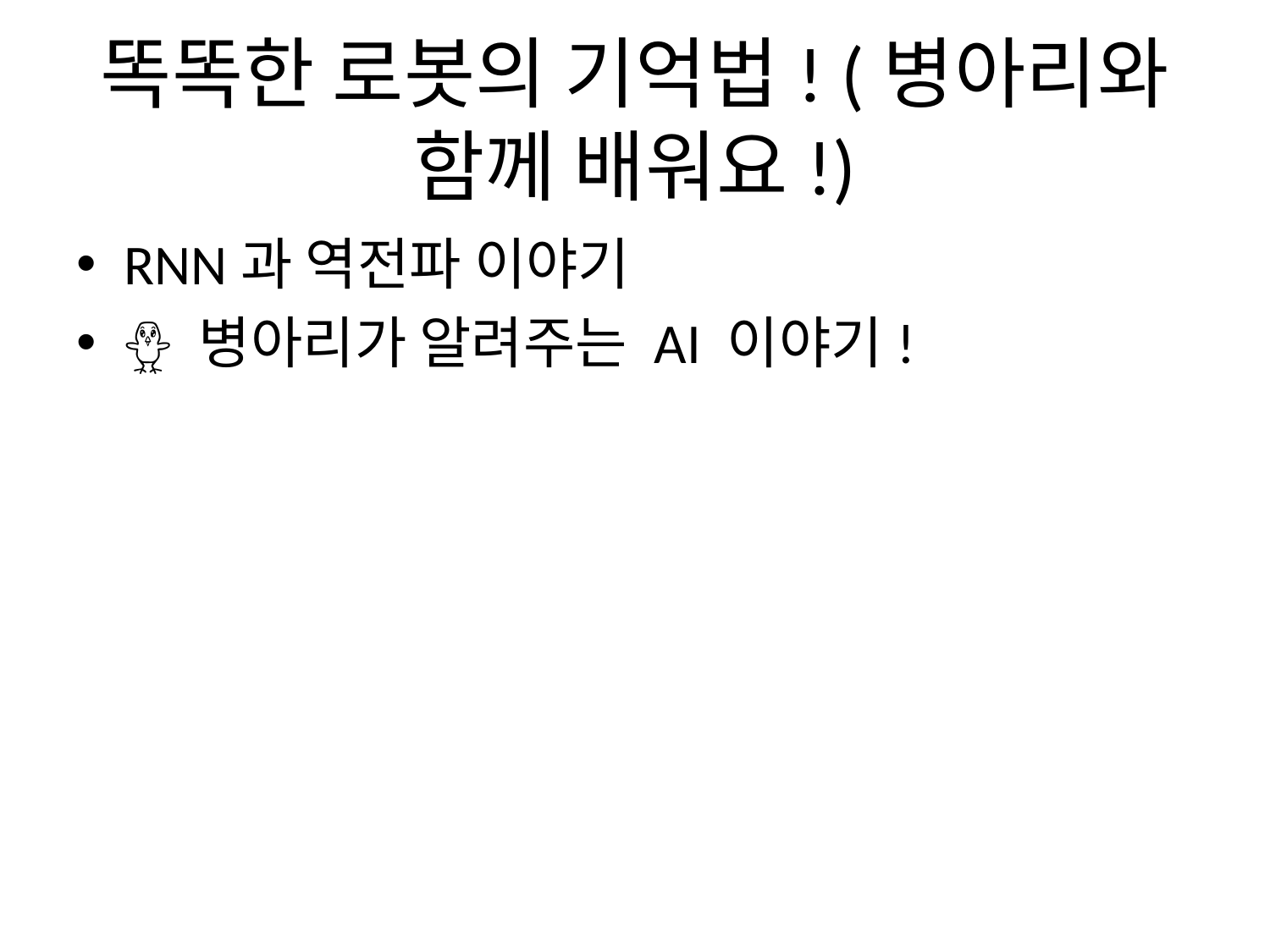

# 똑똑한 로봇의 기억법! (병아리와 함께 배워요!)
RNN과 역전파 이야기
🐥 병아리가 알려주는 AI 이야기!